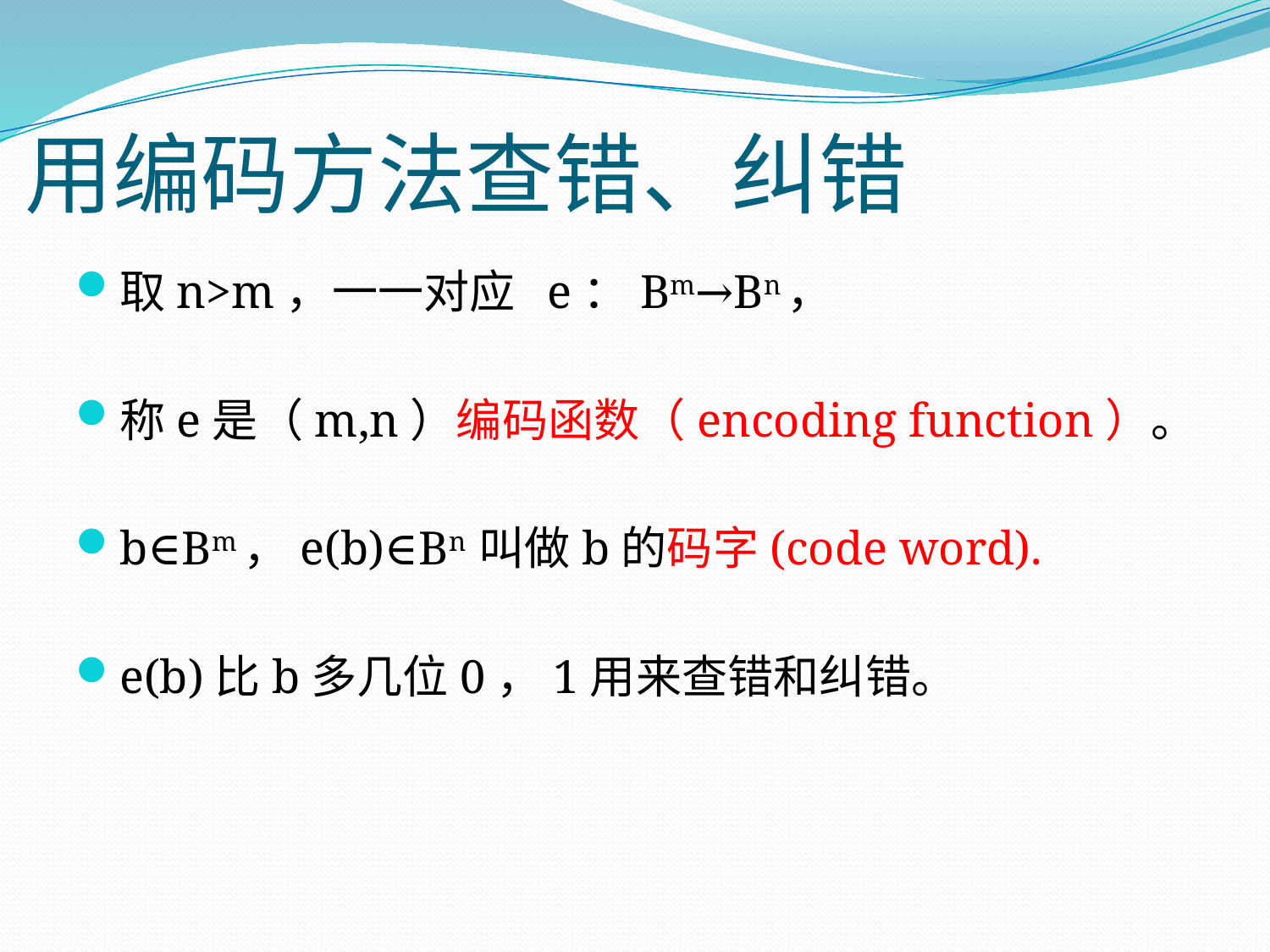

# 用编码方法查错、纠错
取n>m，一一对应  e：Bm→Bn，

称e是（m,n）编码函数（encoding function）。

b∈Bm，e(b)∈Bn 叫做b的码字(code word).

e(b)比b多几位0，1用来查错和纠错。